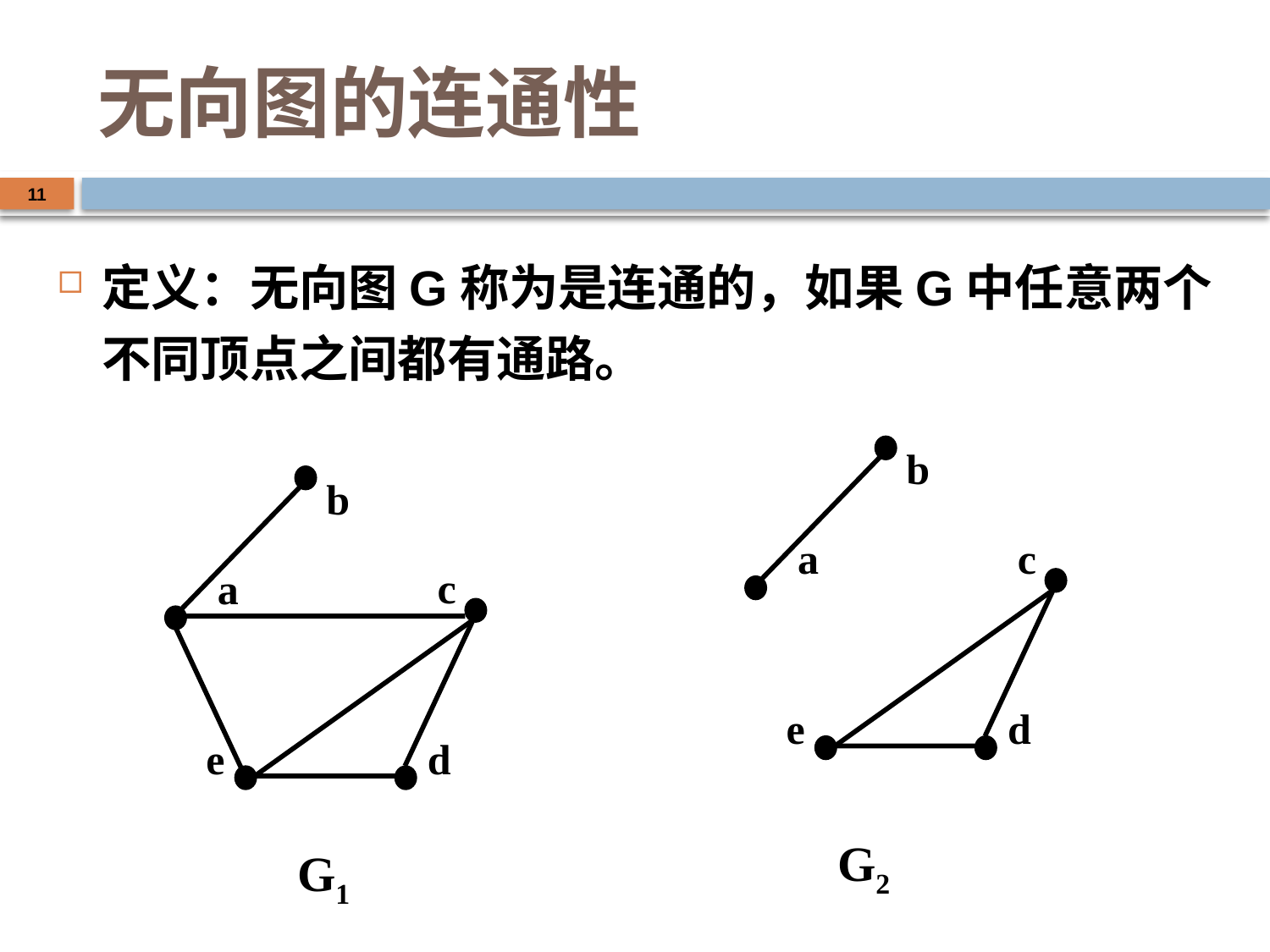

# 无向图的连通性
11
定义：无向图G称为是连通的，如果G中任意两个不同顶点之间都有通路。

b

c
a

e
d

b

c
a

e
d

G2
G1